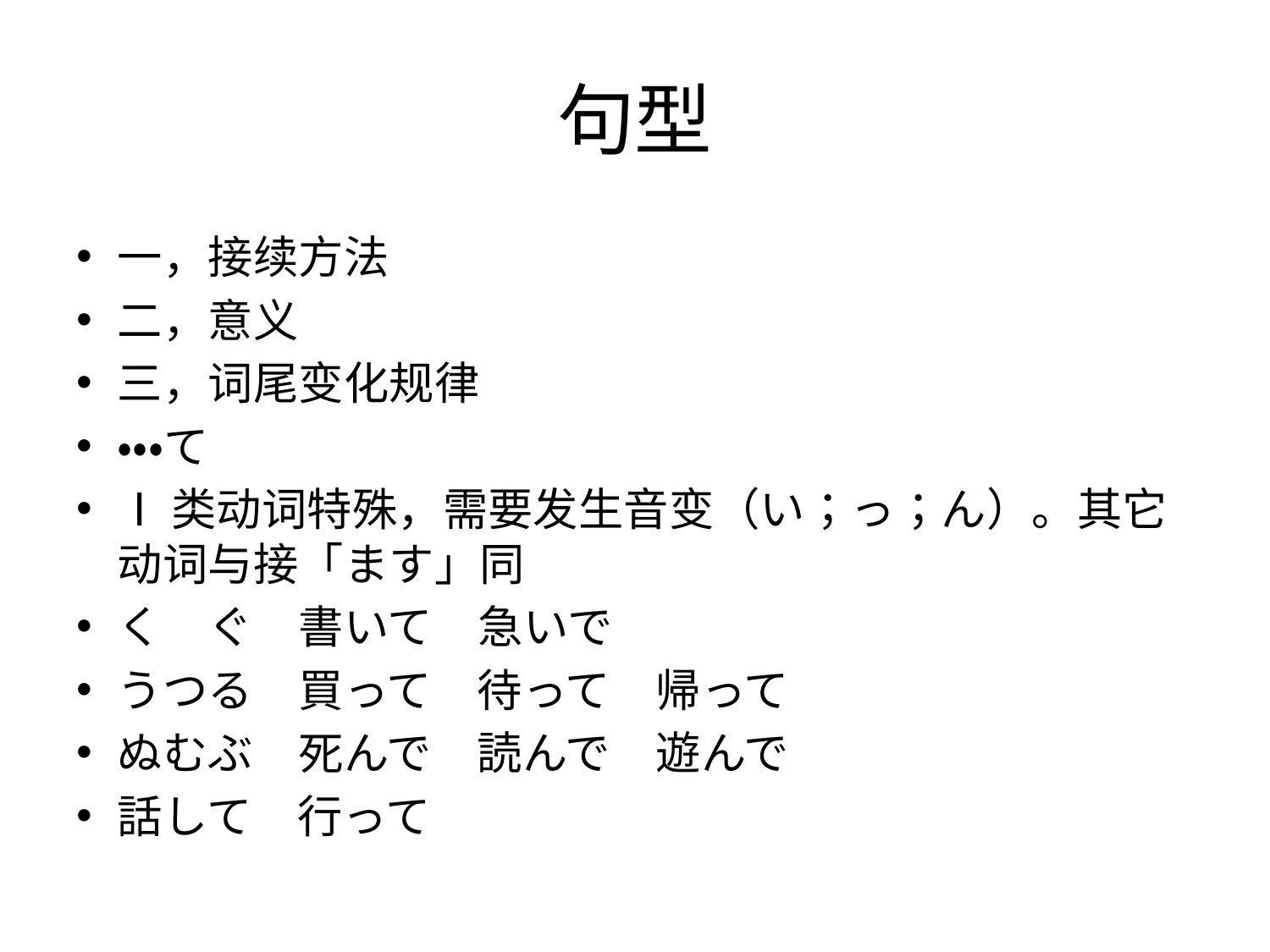

# 句型
一，接续方法
二，意义
三，词尾变化规律
・・・て
Ⅰ类动词特殊，需要发生音变（い；っ；ん）。其它动词与接「ます」同
く　ぐ　書いて　急いで
うつる　買って　待って　帰って
ぬむぶ　死んで　読んで　遊んで
話して　行って